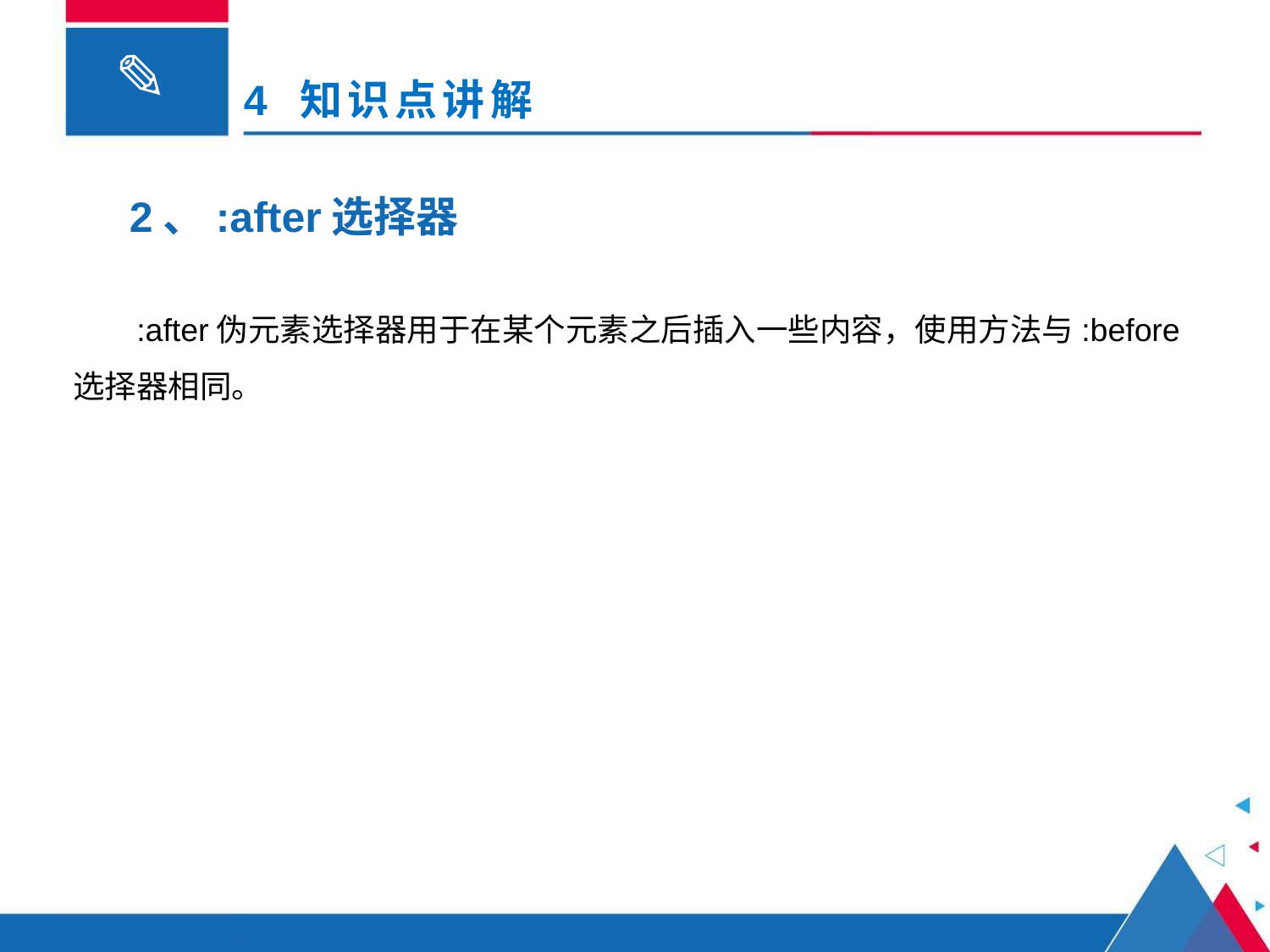

# 4 知识点讲解
2、:after选择器
:after伪元素选择器用于在某个元素之后插入一些内容，使用方法与:before选择器相同。